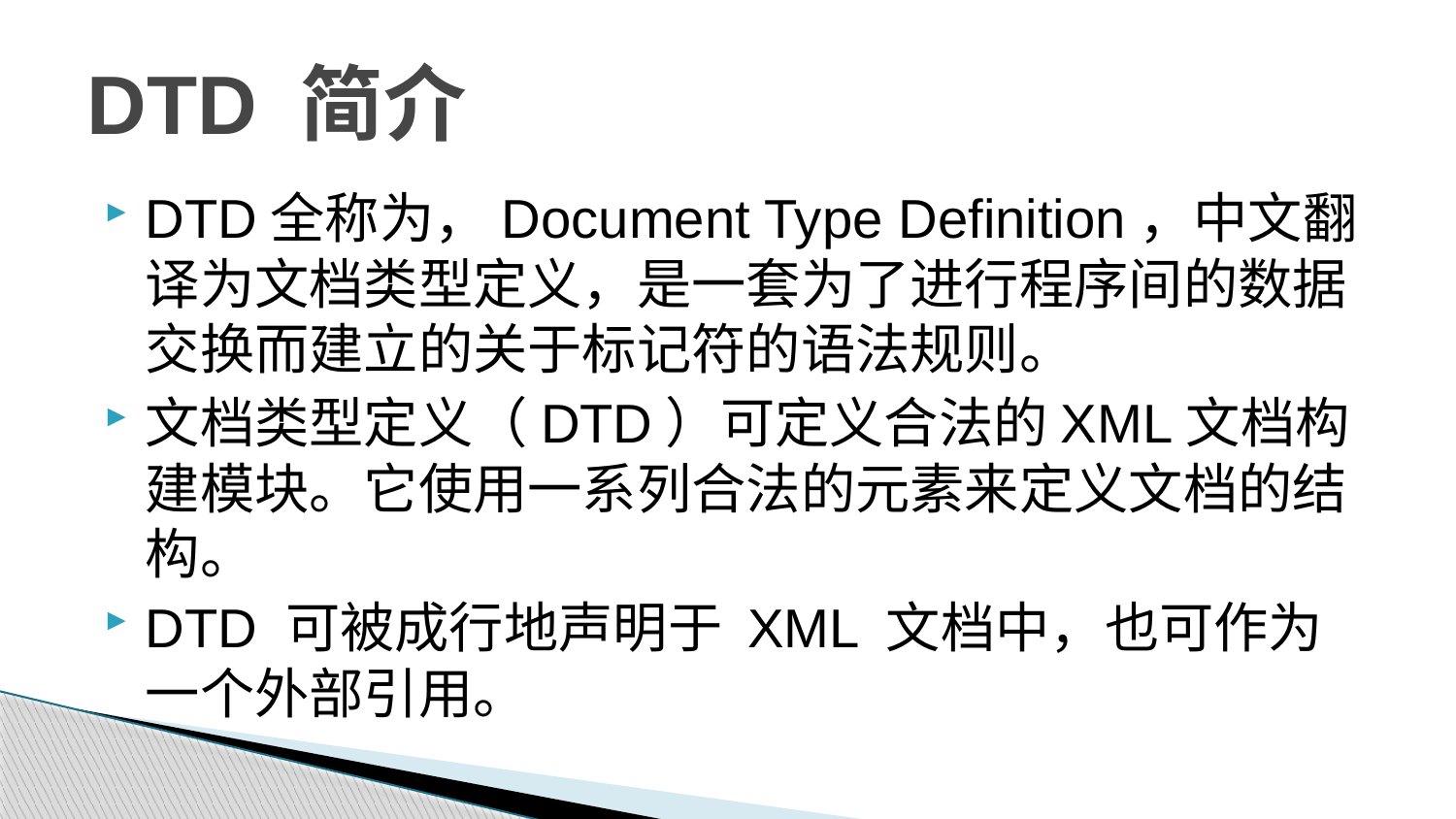

# DTD 简介
DTD全称为，Document Type Definition，中文翻译为文档类型定义，是一套为了进行程序间的数据交换而建立的关于标记符的语法规则。
文档类型定义（DTD）可定义合法的XML文档构建模块。它使用一系列合法的元素来定义文档的结构。
DTD 可被成行地声明于 XML 文档中，也可作为一个外部引用。